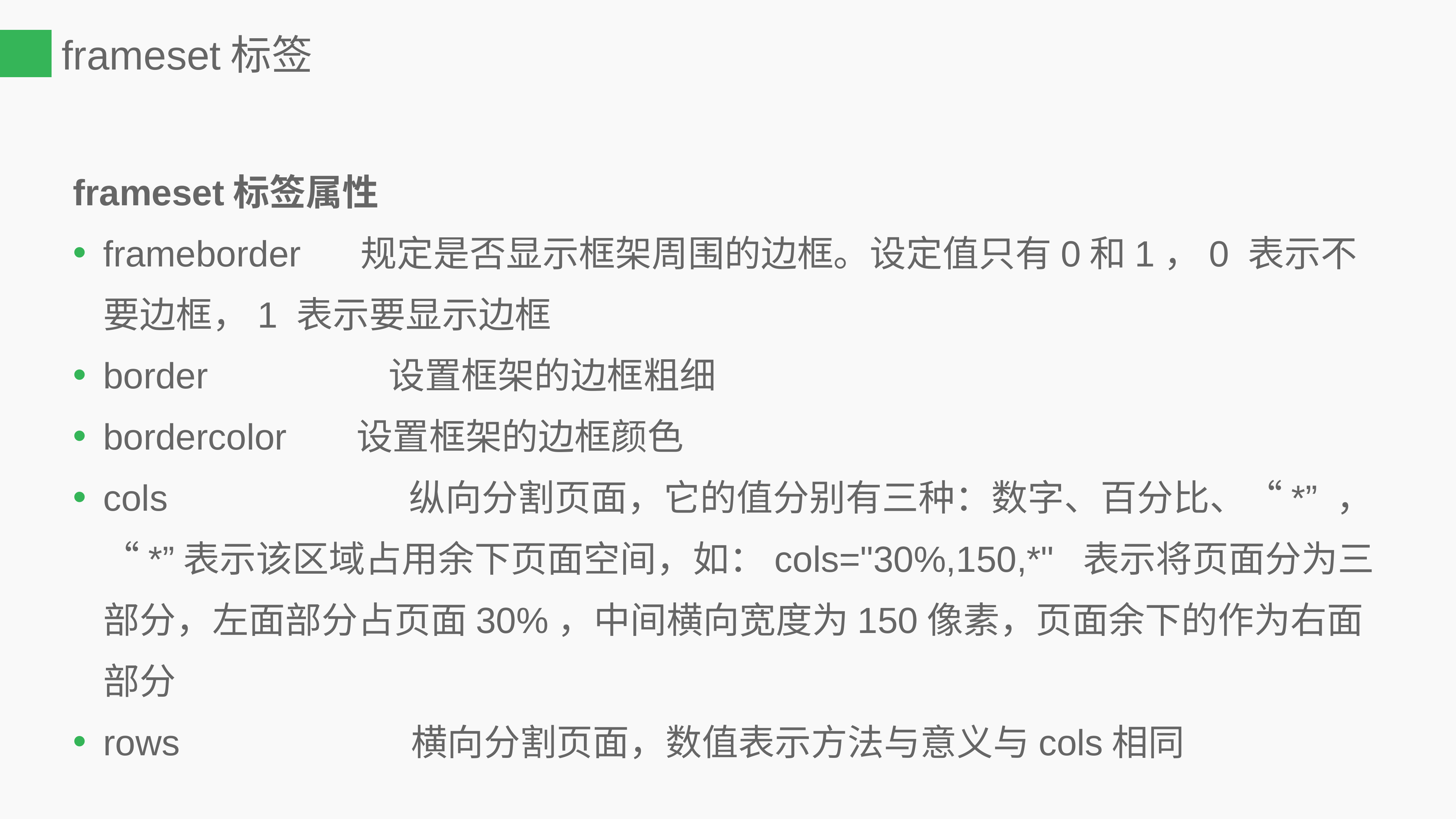

# frameset标签
frameset标签属性
frameborder     规定是否显示框架周围的边框。设定值只有0和1，0 表示不要边框，1 表示要显示边框
border                 设置框架的边框粗细
bordercolor      设置框架的边框颜色
cols                       纵向分割页面，它的值分别有三种：数字、百分比、“*” ，“*”表示该区域占用余下页面空间，如：cols="30%,150,*"  表示将页面分为三部分，左面部分占页面30%，中间横向宽度为150像素，页面余下的作为右面部分
rows                      横向分割页面，数值表示方法与意义与cols相同